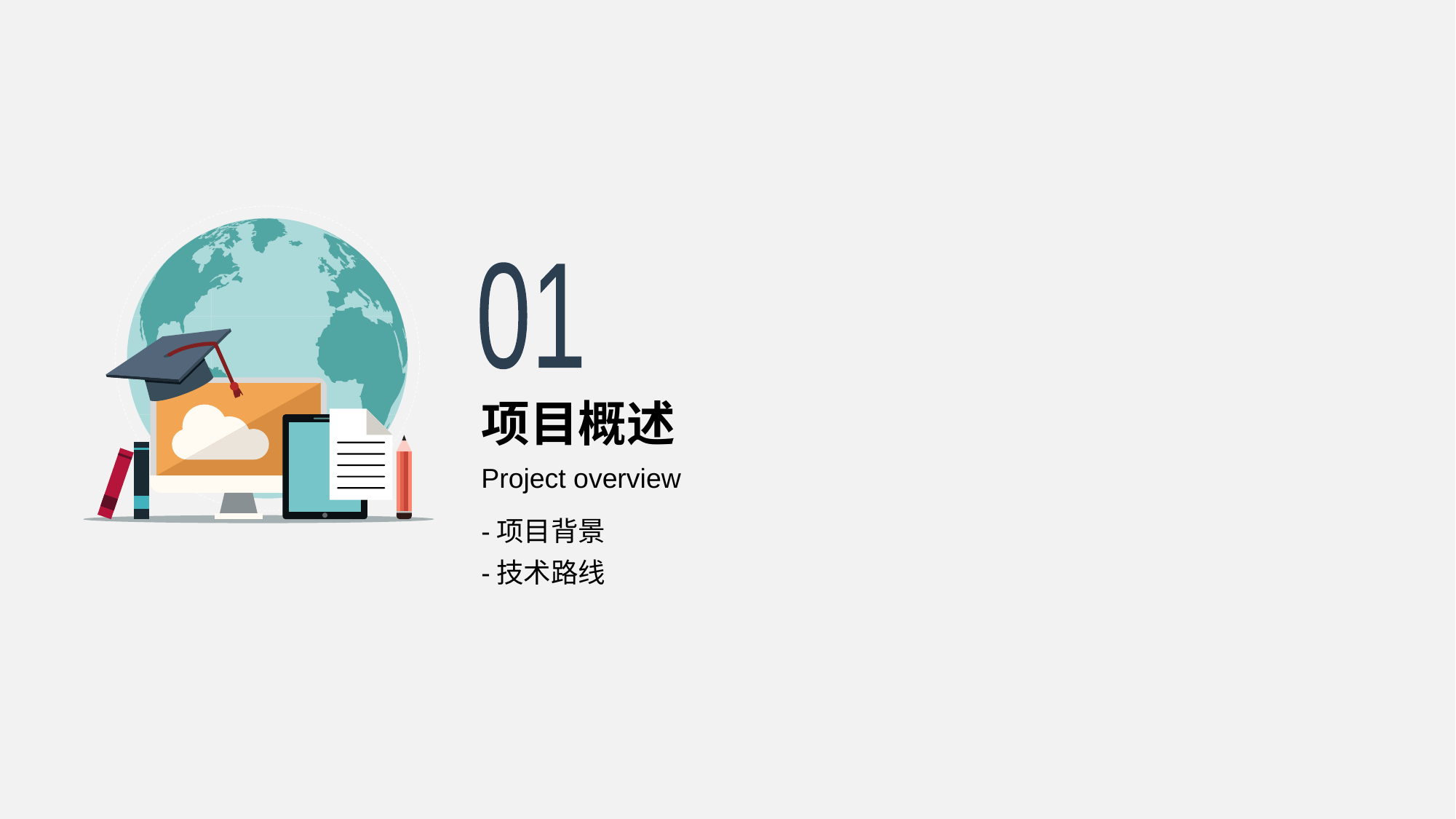

01
# 项目概述
Project overview
-项目背景
-技术路线